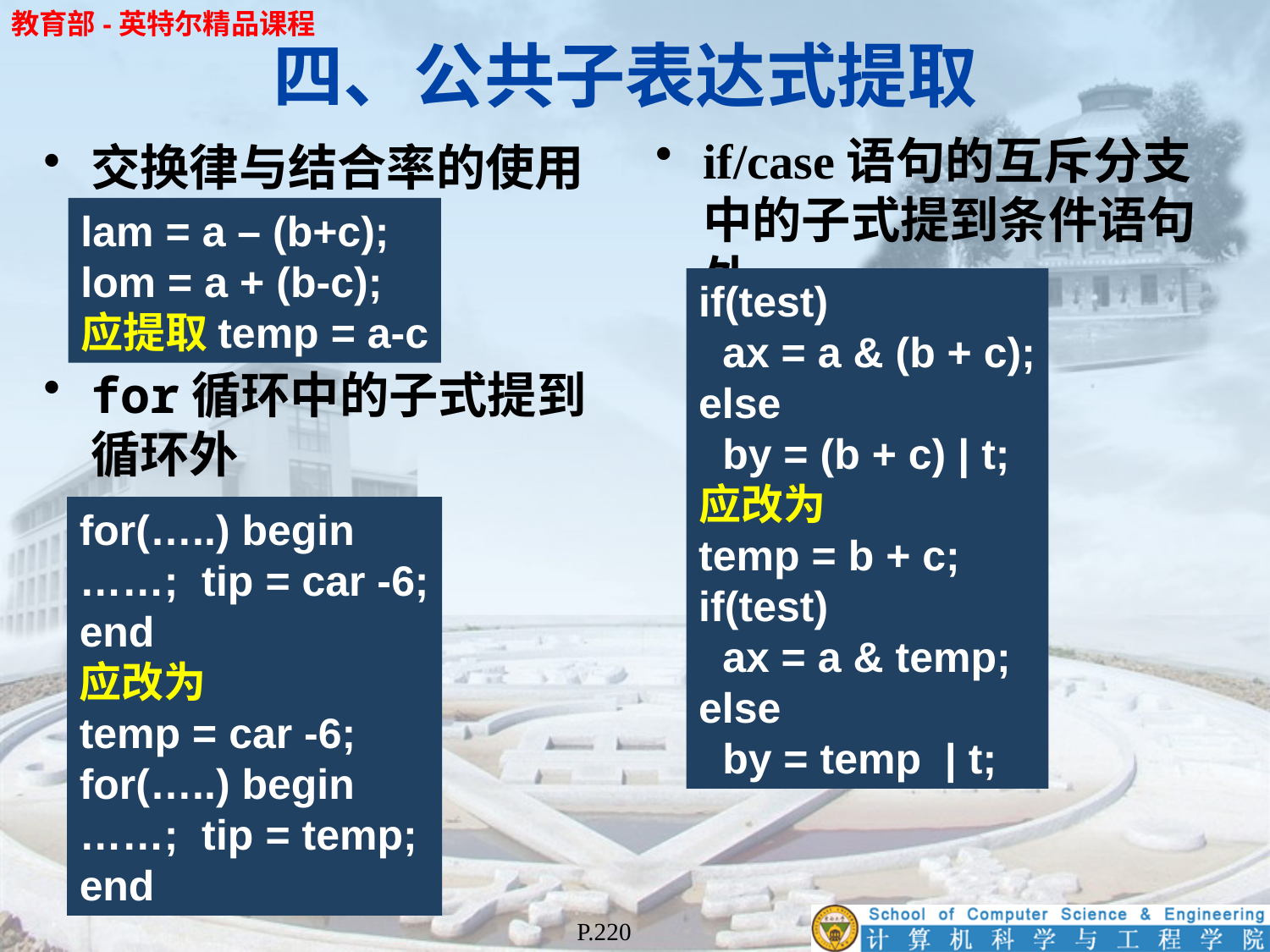

# 四、公共子表达式提取
if/case语句的互斥分支中的子式提到条件语句外
交换律与结合率的使用

for循环中的子式提到循环外
lam = a – (b+c);
lom = a + (b-c);
应提取temp = a-c
if(test)
  ax = a & (b + c);
else
  by = (b + c) | t;
应改为
temp = b + c;
if(test)
  ax = a & temp;
else
  by = temp  | t;
for(…..) begin
……;  tip = car -6;
end
应改为
temp = car -6;
for(…..) begin
……;  tip = temp;
end
P.220